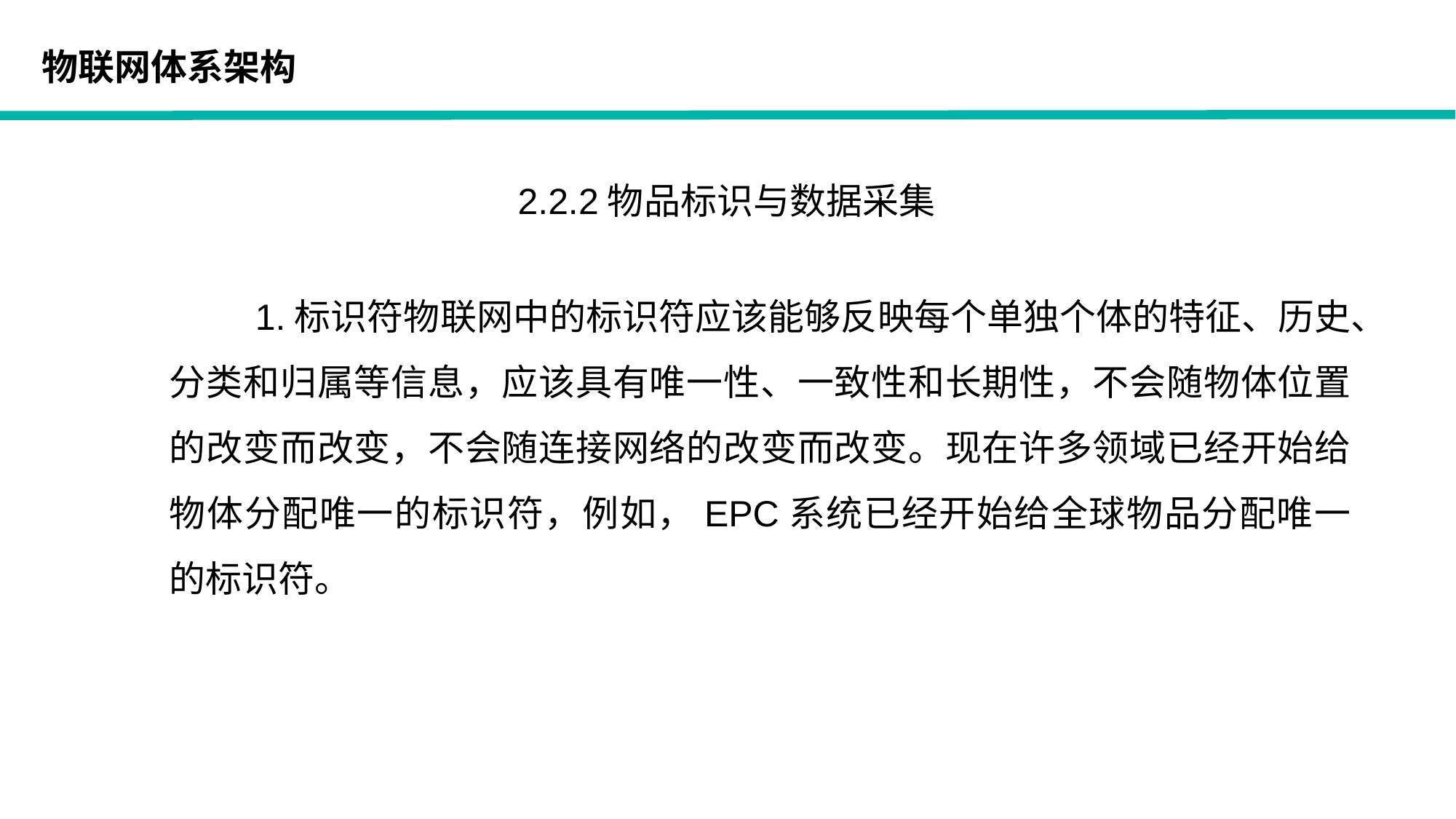

2.2.2物品标识与数据采集
1.标识符物联网中的标识符应该能够反映每个单独个体的特征、历史、分类和归属等信息，应该具有唯一性、一致性和长期性，不会随物体位置的改变而改变，不会随连接网络的改变而改变。现在许多领域已经开始给物体分配唯一的标识符，例如，EPC系统已经开始给全球物品分配唯一的标识符。